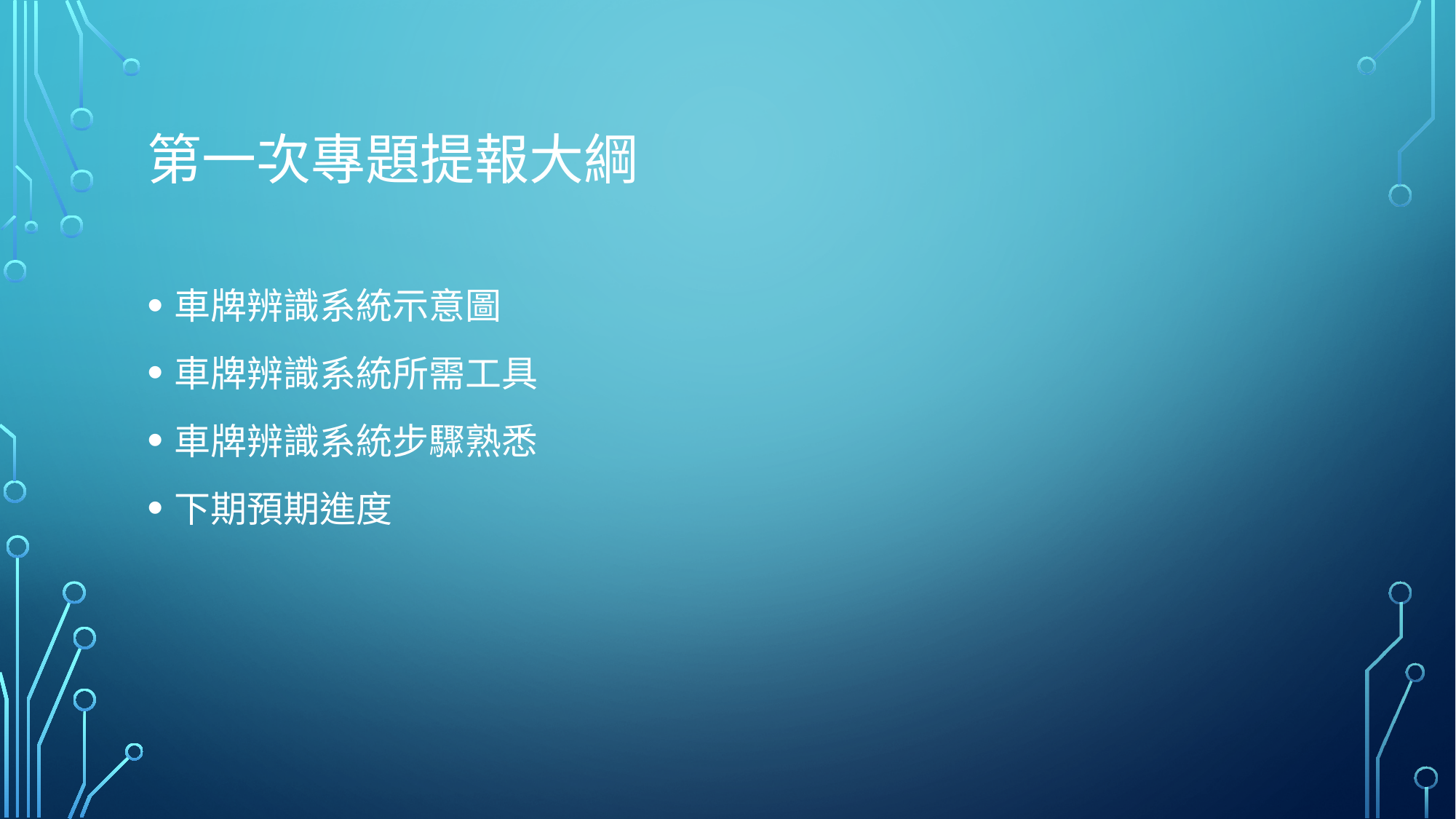

# 第一次專題提報大綱
車牌辨識系統示意圖
車牌辨識系統所需工具
車牌辨識系統步驟熟悉
下期預期進度